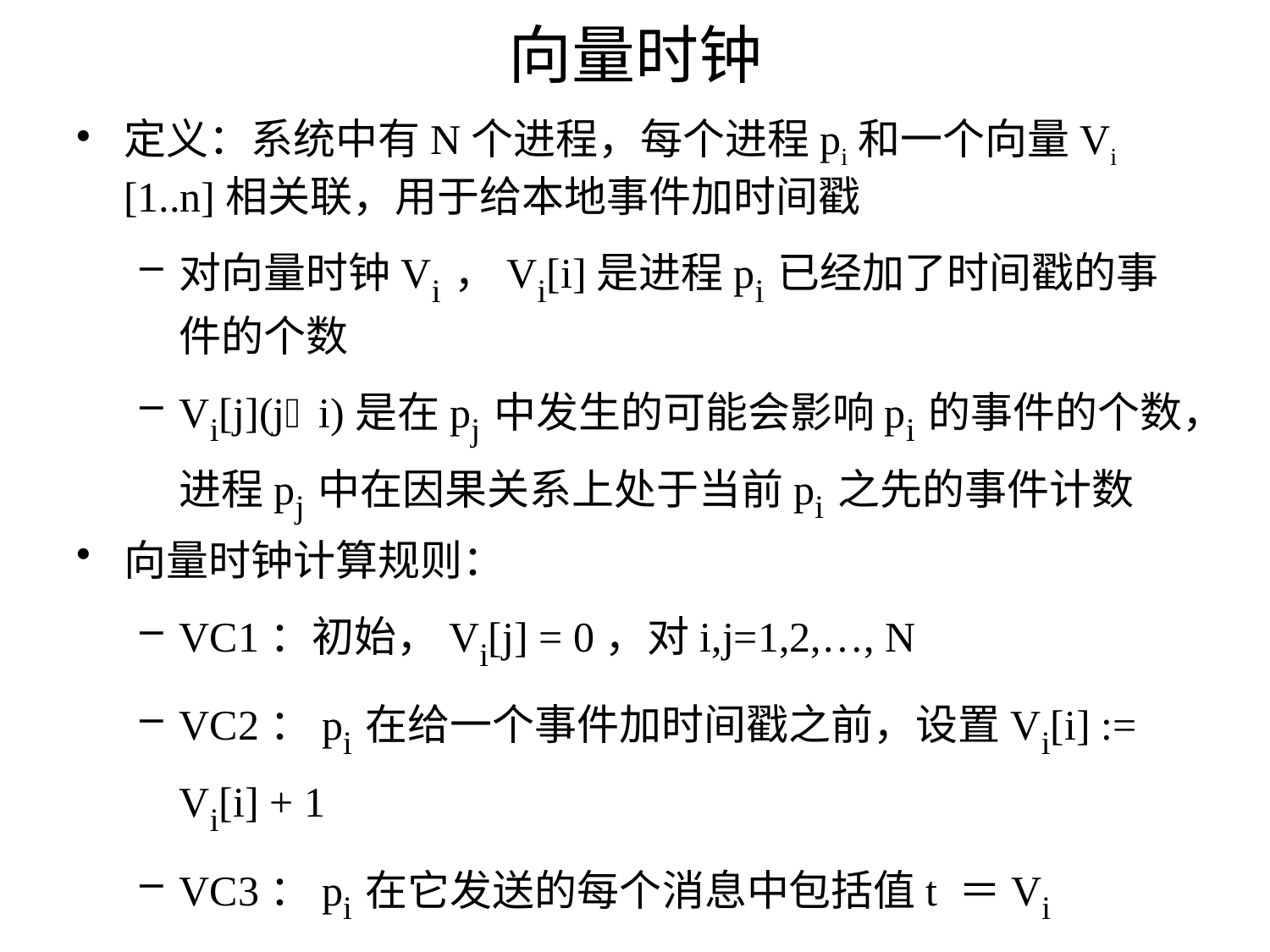

# 向量时钟
定义：系统中有N个进程，每个进程pi和一个向量Vi [1..n]相关联，用于给本地事件加时间戳
对向量时钟Vi，Vi[i]是进程pi已经加了时间戳的事件的个数
Vi[j](j≠i)是在pj中发生的可能会影响pi的事件的个数，进程pj中在因果关系上处于当前pi之先的事件计数
向量时钟计算规则：
VC1：初始，Vi[j] = 0，对i,j=1,2,…, N
VC2：pi在给一个事件加时间戳之前，设置Vi[i] := Vi[i] + 1
VC3：pi在它发送的每个消息中包括值t ＝Vi
VC4：当pi接收到消息中的时间戳t时，设置Vi[j] := max(Vi[j], t[j]) (j=1,2,…,N)